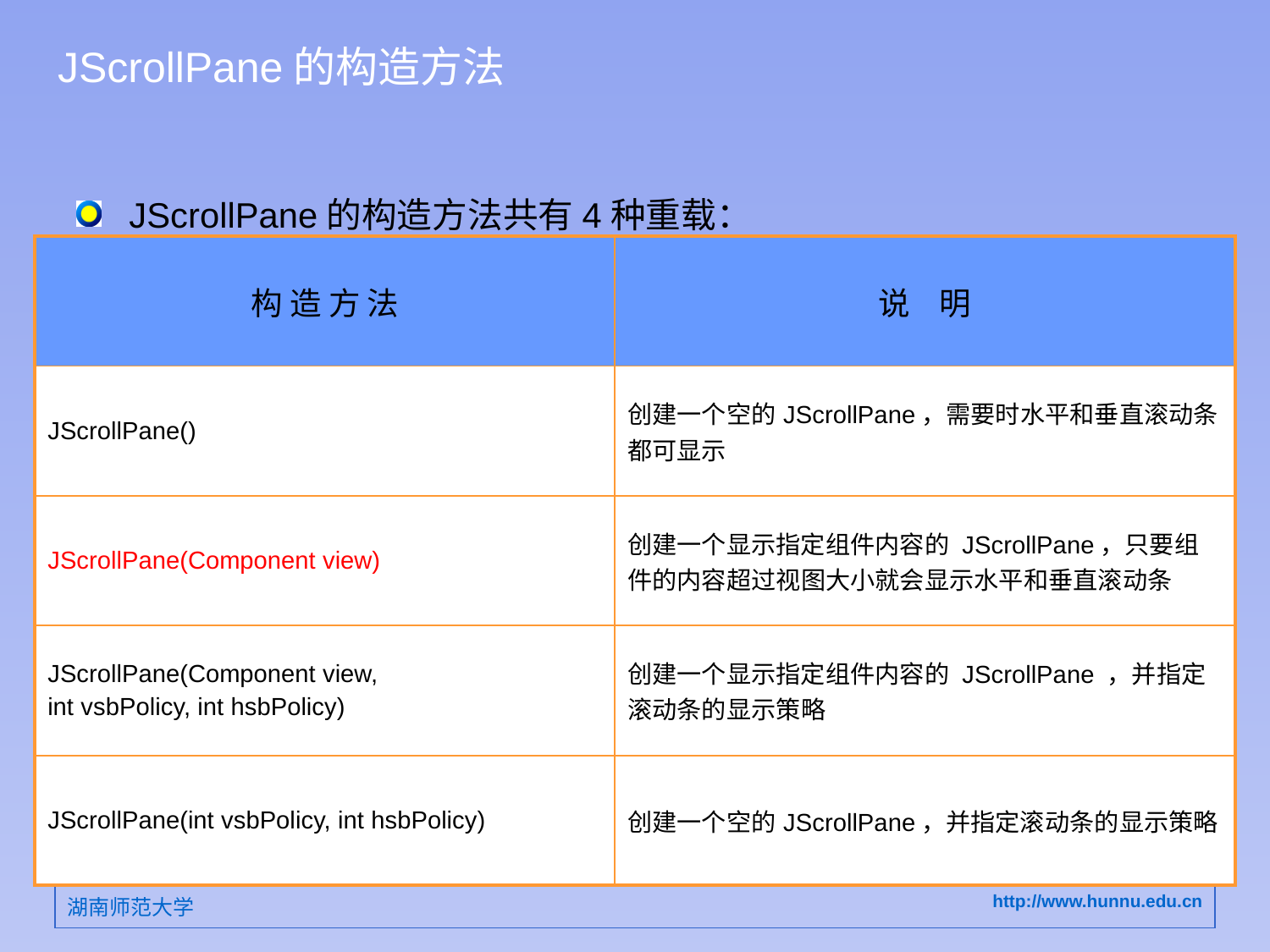

# JScrollPane的构造方法
JScrollPane的构造方法共有4种重载：
| 构 造 方 法 | 说 明 |
| --- | --- |
| JScrollPane() | 创建一个空的JScrollPane，需要时水平和垂直滚动条都可显示 |
| JScrollPane(Component view) | 创建一个显示指定组件内容的 JScrollPane，只要组件的内容超过视图大小就会显示水平和垂直滚动条 |
| JScrollPane(Component view, int vsbPolicy, int hsbPolicy) | 创建一个显示指定组件内容的 JScrollPane ，并指定滚动条的显示策略 |
| JScrollPane(int vsbPolicy, int hsbPolicy) | 创建一个空的JScrollPane，并指定滚动条的显示策略 |